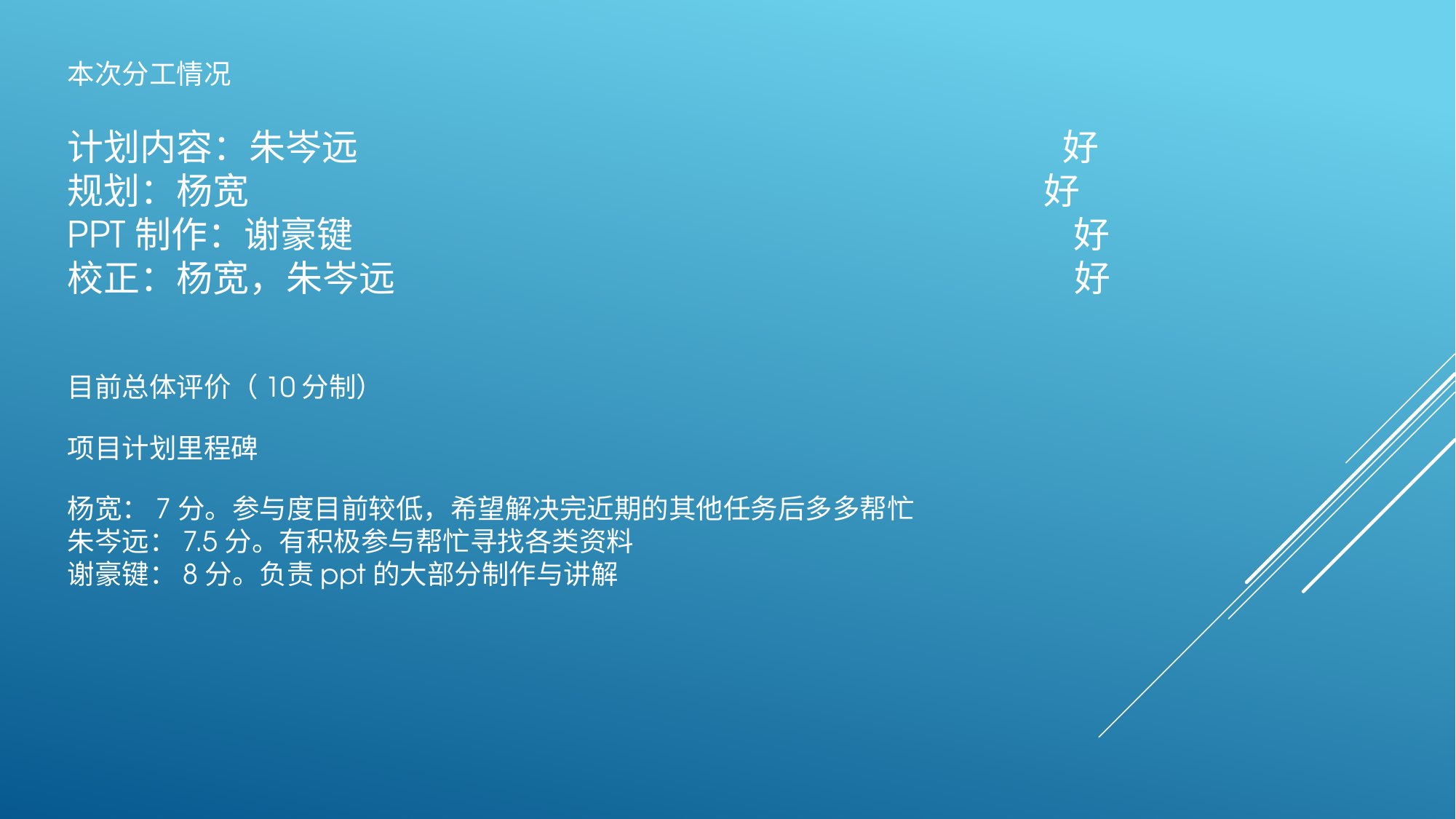

本次分工情况
计划内容：朱岑远                                                                                      好
规划：杨宽                                                                                                 好
PPT制作：谢豪键                                                                                        好
校正：杨宽，朱岑远                                                                                   好
目前总体评价（10分制）
项目计划里程碑
杨宽：7分。参与度目前较低，希望解决完近期的其他任务后多多帮忙
朱岑远：7.5分。有积极参与帮忙寻找各类资料
谢豪键：8分。负责ppt的大部分制作与讲解